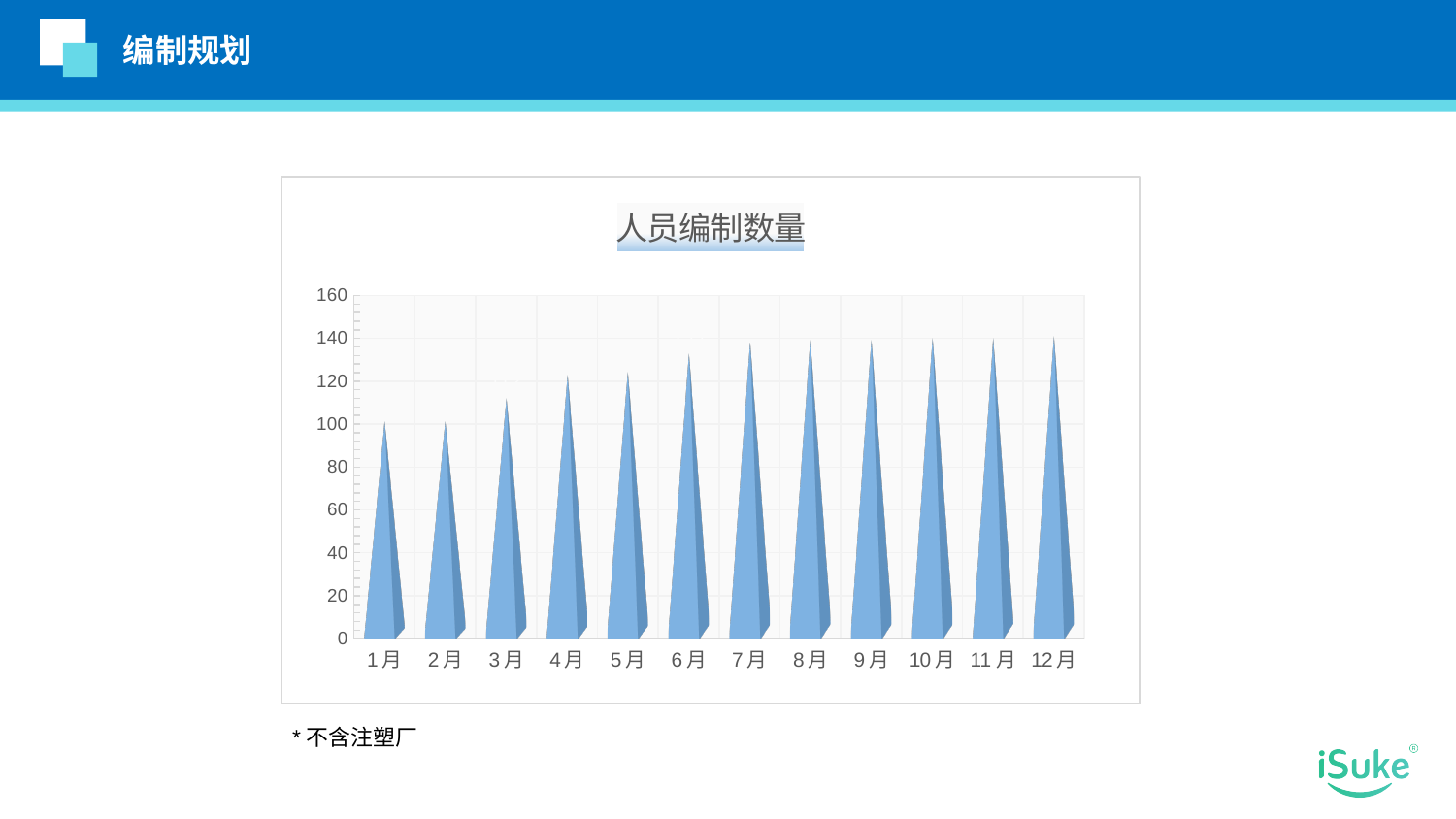

编制规划

### Chart: 人员编制数量

| Category | 编制人数 |
|---|---|
| 1月 | 101.0 |
| 2月 | 101.0 |
| 3月 | 112.0 |
| 4月 | 123.0 |
| 5月 | 124.0 |
| 6月 | 133.0 |
| 7月 | 138.0 |
| 8月 | 139.0 |
| 9月 | 139.0 |
| 10月 | 140.0 |
| 11月 | 140.0 |
| 12月 | 141.0 |
*不含注塑厂